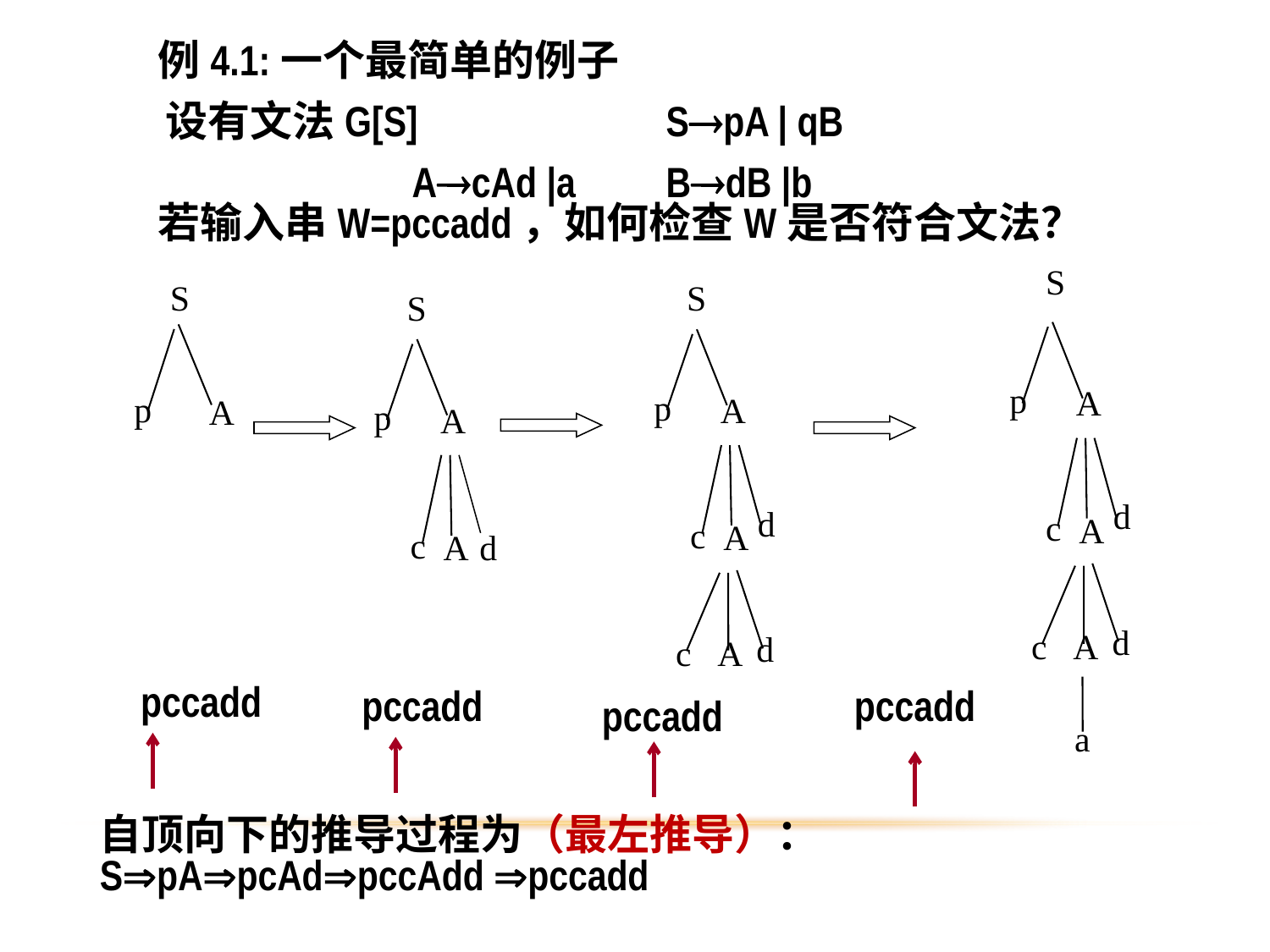

例4.1:一个最简单的例子
             设有文法G[S] 		S→pA | qB
			A→cAd |a 	B→dB |b
	若输入串W=pccadd，如何检查W是否符合文法？
S

p
A

d
c
A

d
c
A

a

S

p
A
S

p
A

d
c
A

d
c
A
S

p
A

c
A
d

pccadd
pccadd
pccadd
pccadd
自顶向下的推导过程为（最左推导）：S⇒pA⇒pcAd⇒pccAdd ⇒pccadd